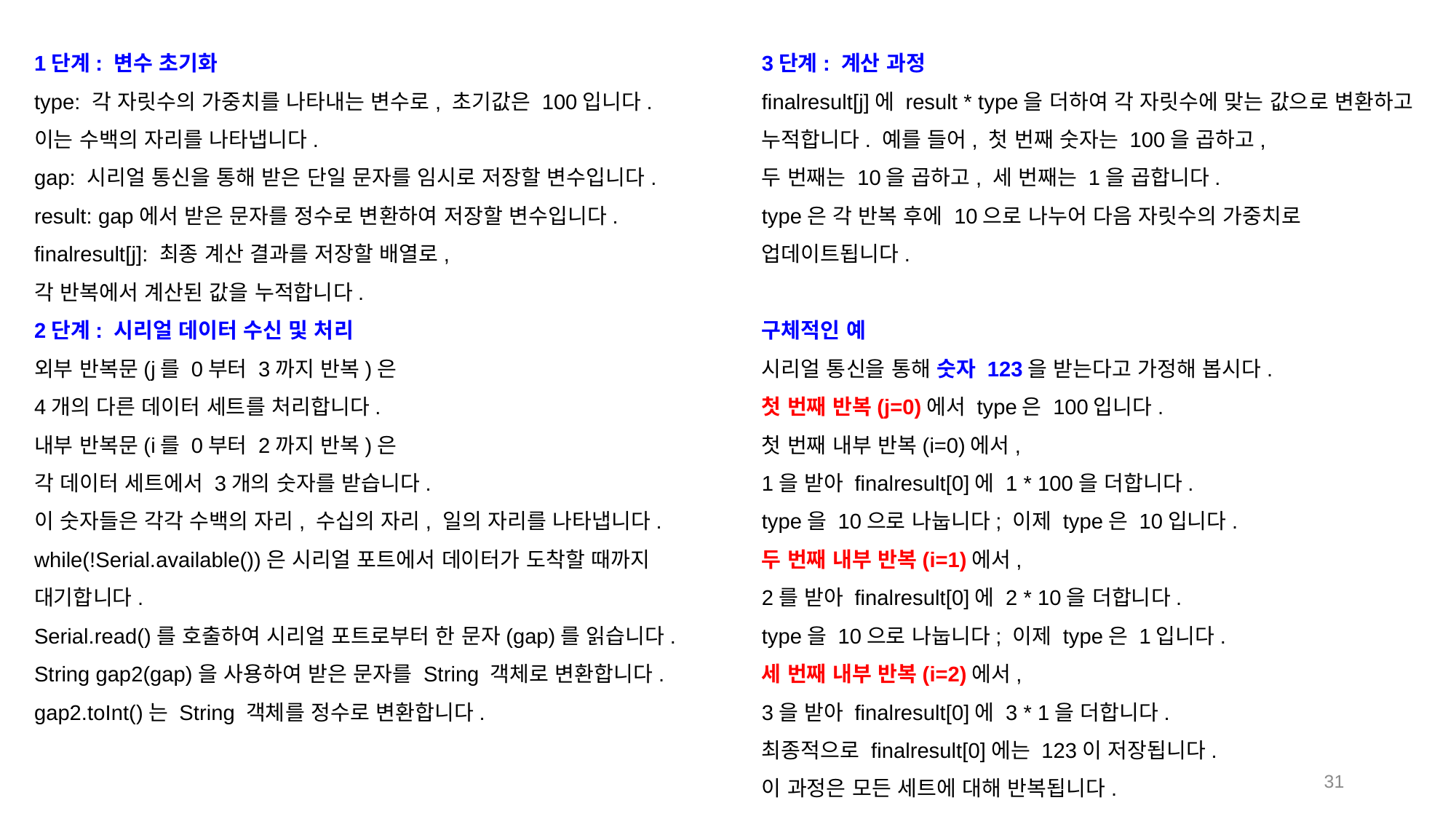

1단계: 변수 초기화
type: 각 자릿수의 가중치를 나타내는 변수로, 초기값은 100입니다.
이는 수백의 자리를 나타냅니다.
gap: 시리얼 통신을 통해 받은 단일 문자를 임시로 저장할 변수입니다.
result: gap에서 받은 문자를 정수로 변환하여 저장할 변수입니다.
finalresult[j]: 최종 계산 결과를 저장할 배열로,
각 반복에서 계산된 값을 누적합니다.
2단계: 시리얼 데이터 수신 및 처리
외부 반복문(j를 0부터 3까지 반복)은
4개의 다른 데이터 세트를 처리합니다.
내부 반복문(i를 0부터 2까지 반복)은
각 데이터 세트에서 3개의 숫자를 받습니다.
이 숫자들은 각각 수백의 자리, 수십의 자리, 일의 자리를 나타냅니다.
while(!Serial.available())은 시리얼 포트에서 데이터가 도착할 때까지
대기합니다.
Serial.read()를 호출하여 시리얼 포트로부터 한 문자(gap)를 읽습니다.
String gap2(gap)을 사용하여 받은 문자를 String 객체로 변환합니다.
gap2.toInt()는 String 객체를 정수로 변환합니다.
3단계: 계산 과정
finalresult[j]에 result * type을 더하여 각 자릿수에 맞는 값으로 변환하고 누적합니다. 예를 들어, 첫 번째 숫자는 100을 곱하고,
두 번째는 10을 곱하고, 세 번째는 1을 곱합니다.
type은 각 반복 후에 10으로 나누어 다음 자릿수의 가중치로
업데이트됩니다.

구체적인 예
시리얼 통신을 통해 숫자 123을 받는다고 가정해 봅시다.
첫 번째 반복(j=0)에서 type은 100입니다.
첫 번째 내부 반복(i=0)에서,
1을 받아 finalresult[0]에 1 * 100을 더합니다.
type을 10으로 나눕니다; 이제 type은 10입니다.
두 번째 내부 반복(i=1)에서,
2를 받아 finalresult[0]에 2 * 10을 더합니다.
type을 10으로 나눕니다; 이제 type은 1입니다.
세 번째 내부 반복(i=2)에서,
3을 받아 finalresult[0]에 3 * 1을 더합니다.
최종적으로 finalresult[0]에는 123이 저장됩니다.
이 과정은 모든 세트에 대해 반복됩니다.
31